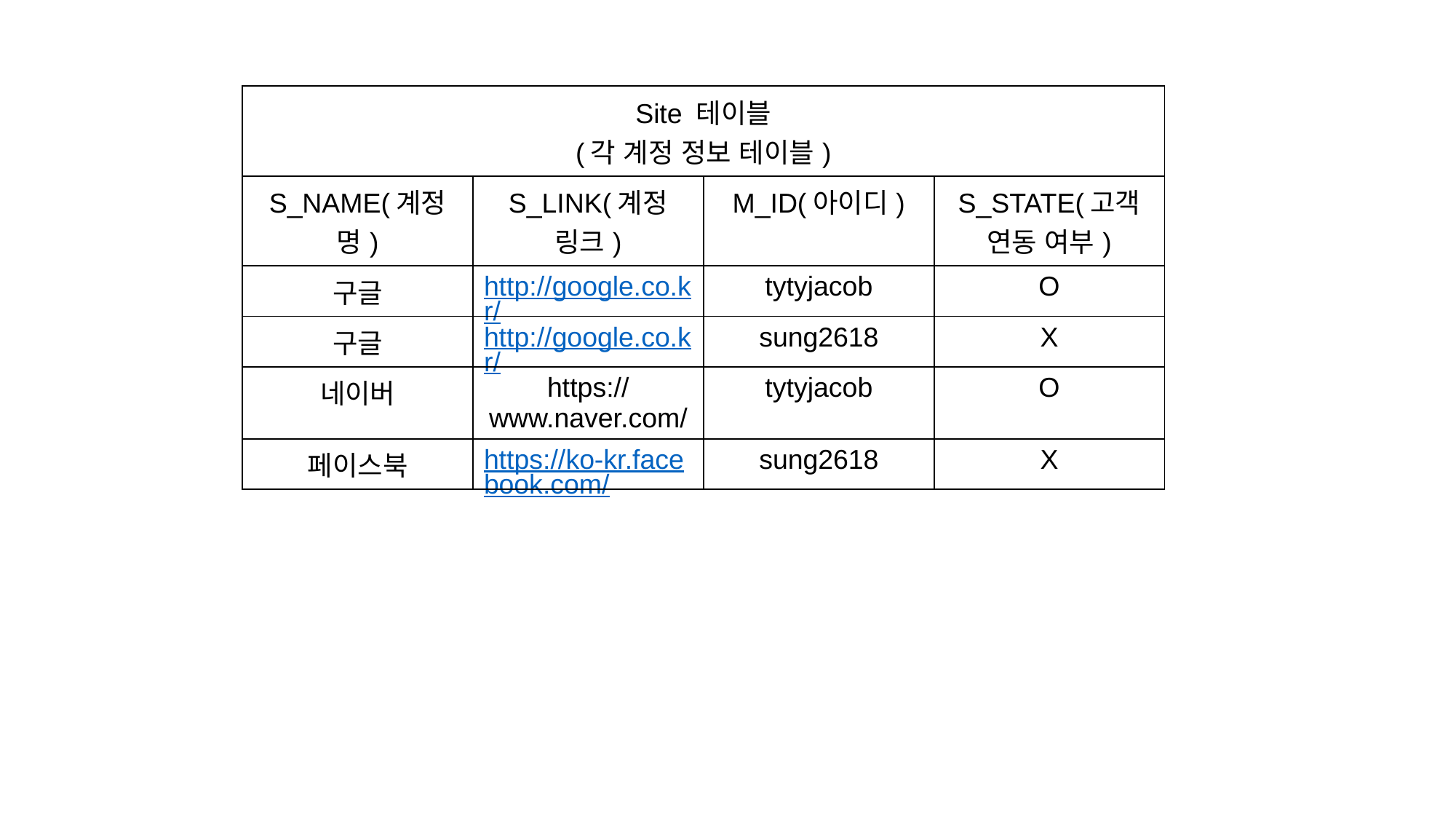

| Site 테이블 (각 계정 정보 테이블) |  |  |  |
| --- | --- | --- | --- |
| S\_NAME(계정 명) | S\_LINK(계정 링크) | M\_ID(아이디) | S\_STATE(고객 연동 여부) |
| 구글 | http://google.co.kr/ | tytyjacob | O |
| 구글 | http://google.co.kr/ | sung2618 | X |
| 네이버 | https://www.naver.com/ | tytyjacob | O |
| 페이스북 | https://ko-kr.facebook.com/ | sung2618 | X |